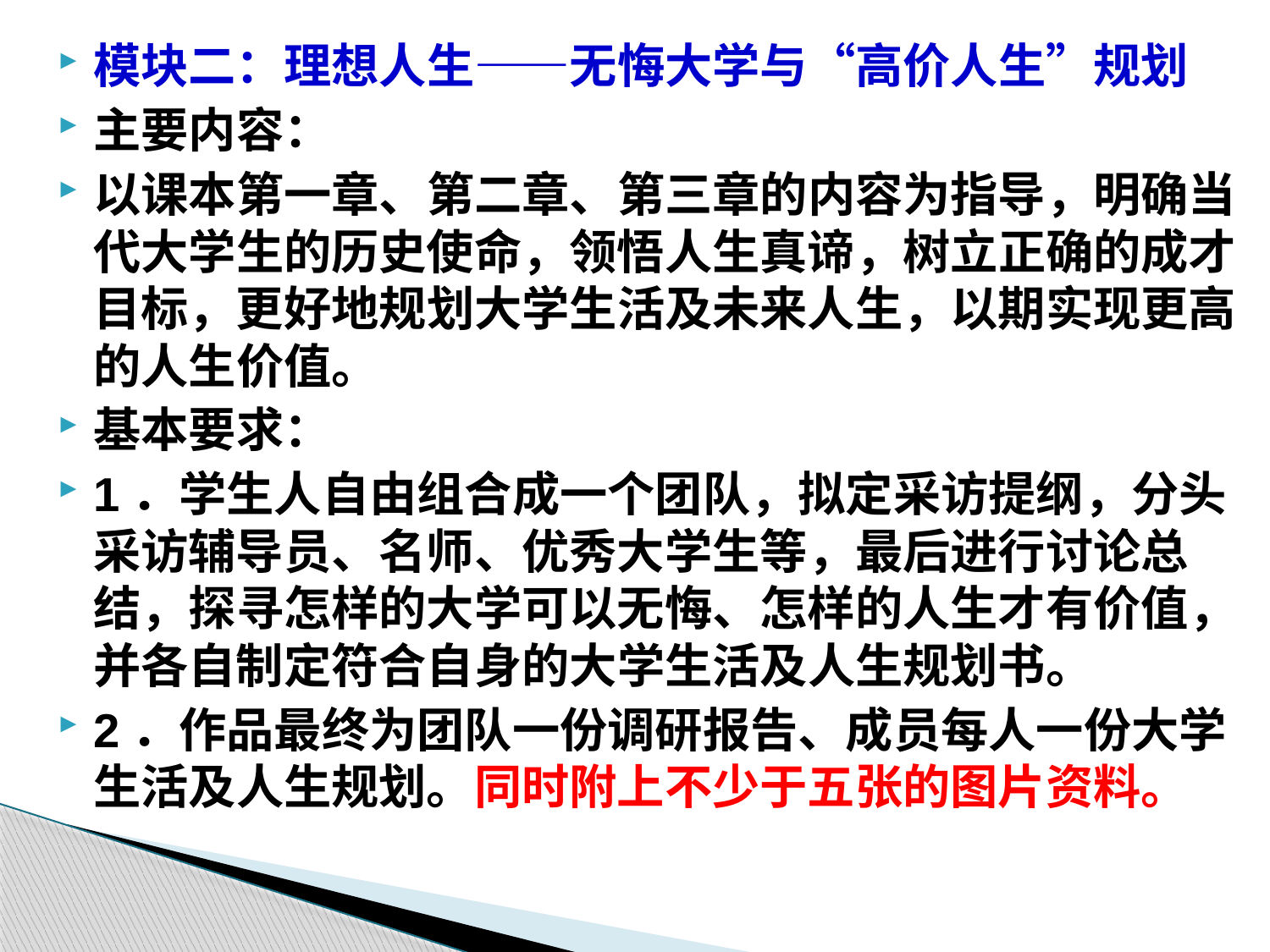

模块二：理想人生——无悔大学与“高价人生”规划
主要内容：
以课本第一章、第二章、第三章的内容为指导，明确当代大学生的历史使命，领悟人生真谛，树立正确的成才目标，更好地规划大学生活及未来人生，以期实现更高的人生价值。
基本要求：
1．学生人自由组合成一个团队，拟定采访提纲，分头采访辅导员、名师、优秀大学生等，最后进行讨论总结，探寻怎样的大学可以无悔、怎样的人生才有价值，并各自制定符合自身的大学生活及人生规划书。
2．作品最终为团队一份调研报告、成员每人一份大学生活及人生规划。同时附上不少于五张的图片资料。